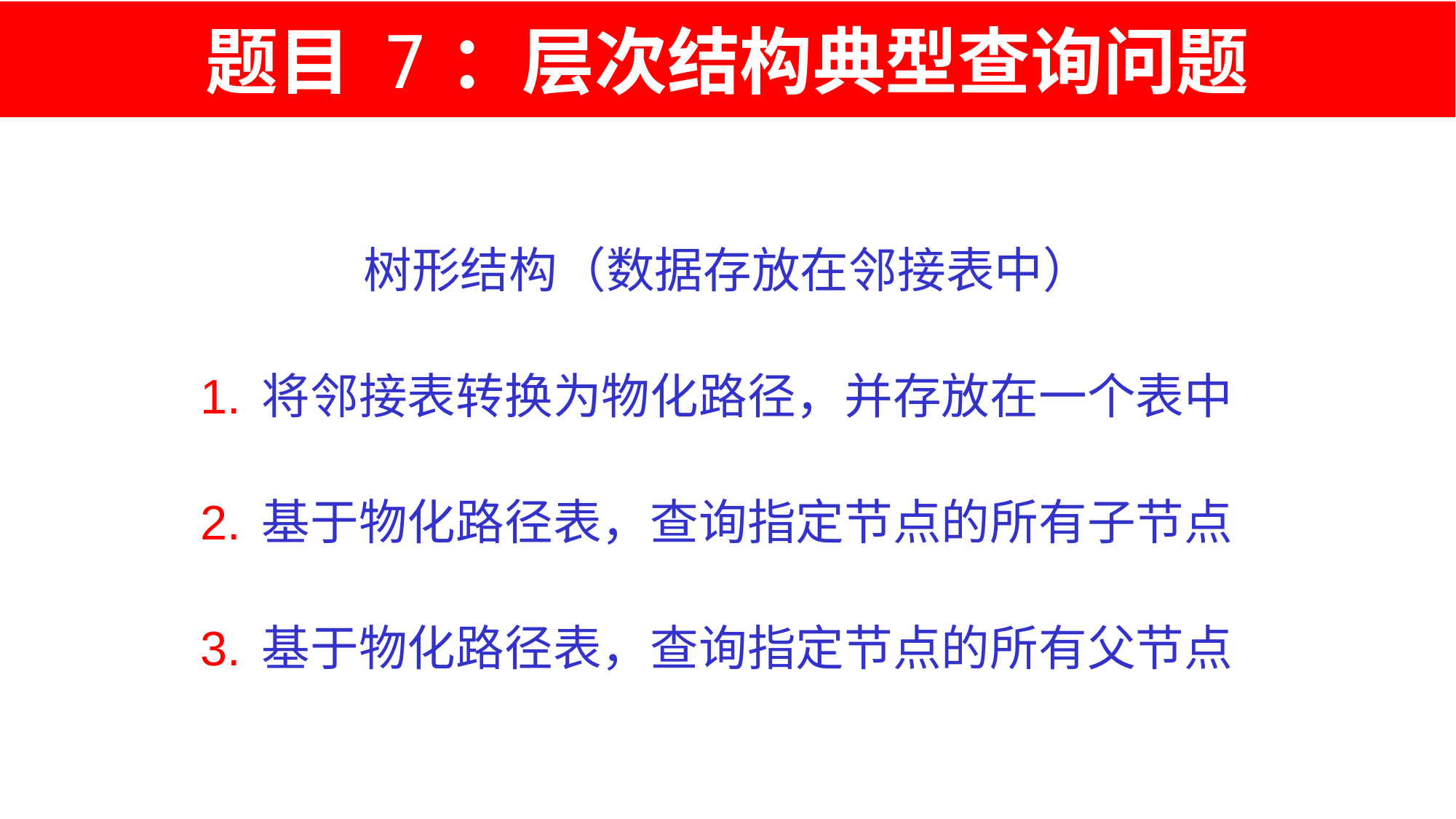

# 题目 7：层次结构典型查询问题
树形结构（数据存放在邻接表中）
将邻接表转换为物化路径，并存放在一个表中
基于物化路径表，查询指定节点的所有子节点
基于物化路径表，查询指定节点的所有父节点